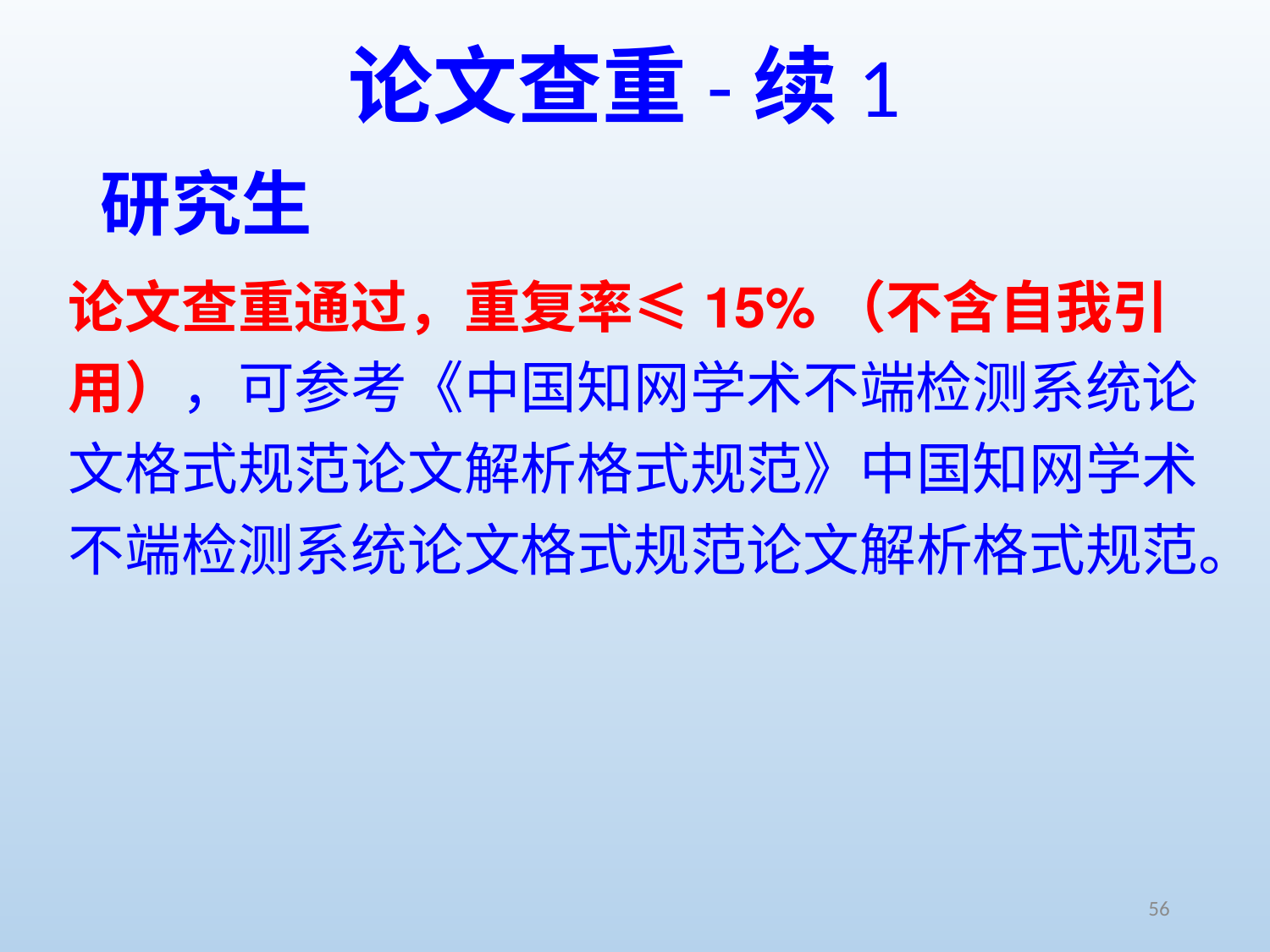

# 论文查重-续1
研究生
论文查重通过，重复率≤15%（不含自我引用），可参考《中国知网学术不端检测系统论文格式规范论文解析格式规范》中国知网学术不端检测系统论文格式规范论文解析格式规范。
56